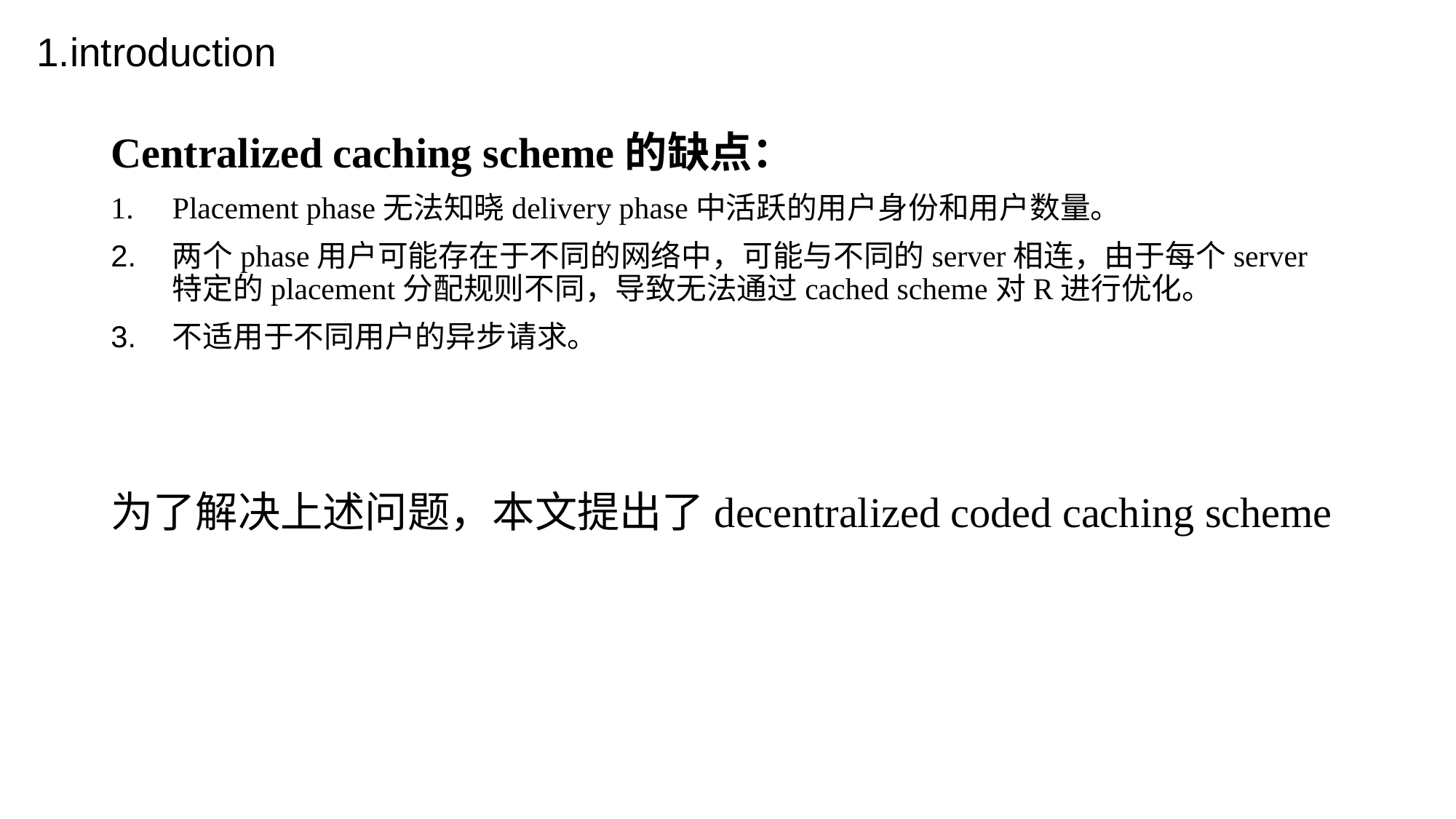

# 1.introduction
Centralized caching scheme的缺点：
Placement phase无法知晓delivery phase中活跃的用户身份和用户数量。
两个phase用户可能存在于不同的网络中，可能与不同的server相连，由于每个server特定的placement分配规则不同，导致无法通过cached scheme对R进行优化。
不适用于不同用户的异步请求。

为了解决上述问题，本文提出了decentralized coded caching scheme